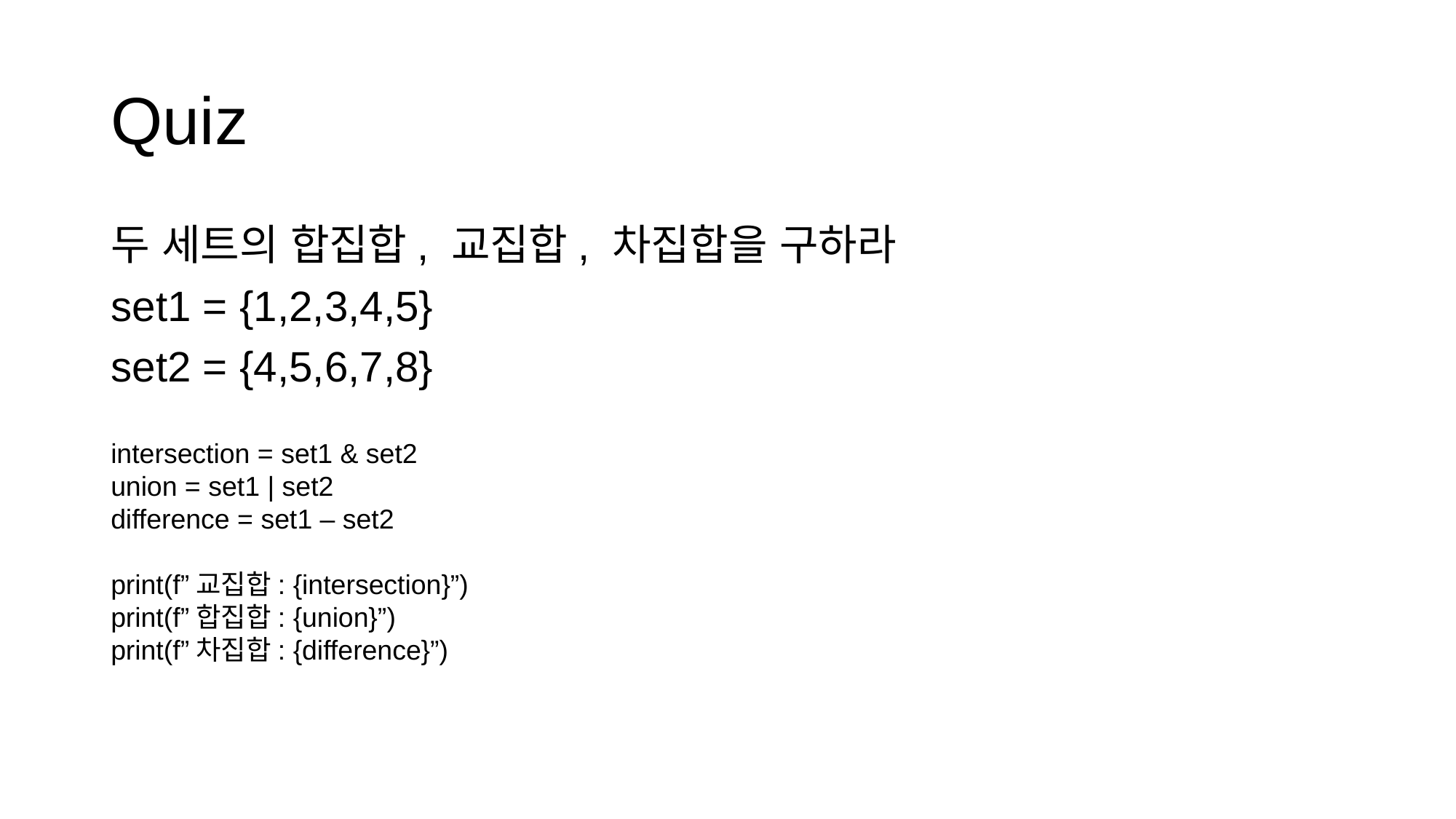

# Quiz
두 세트의 합집합, 교집합, 차집합을 구하라
set1 = {1,2,3,4,5}
set2 = {4,5,6,7,8}

intersection = set1 & set2
union = set1 | set2
difference = set1 – set2

print(f”교집합: {intersection}”)
print(f”합집합: {union}”)
print(f”차집합: {difference}”)